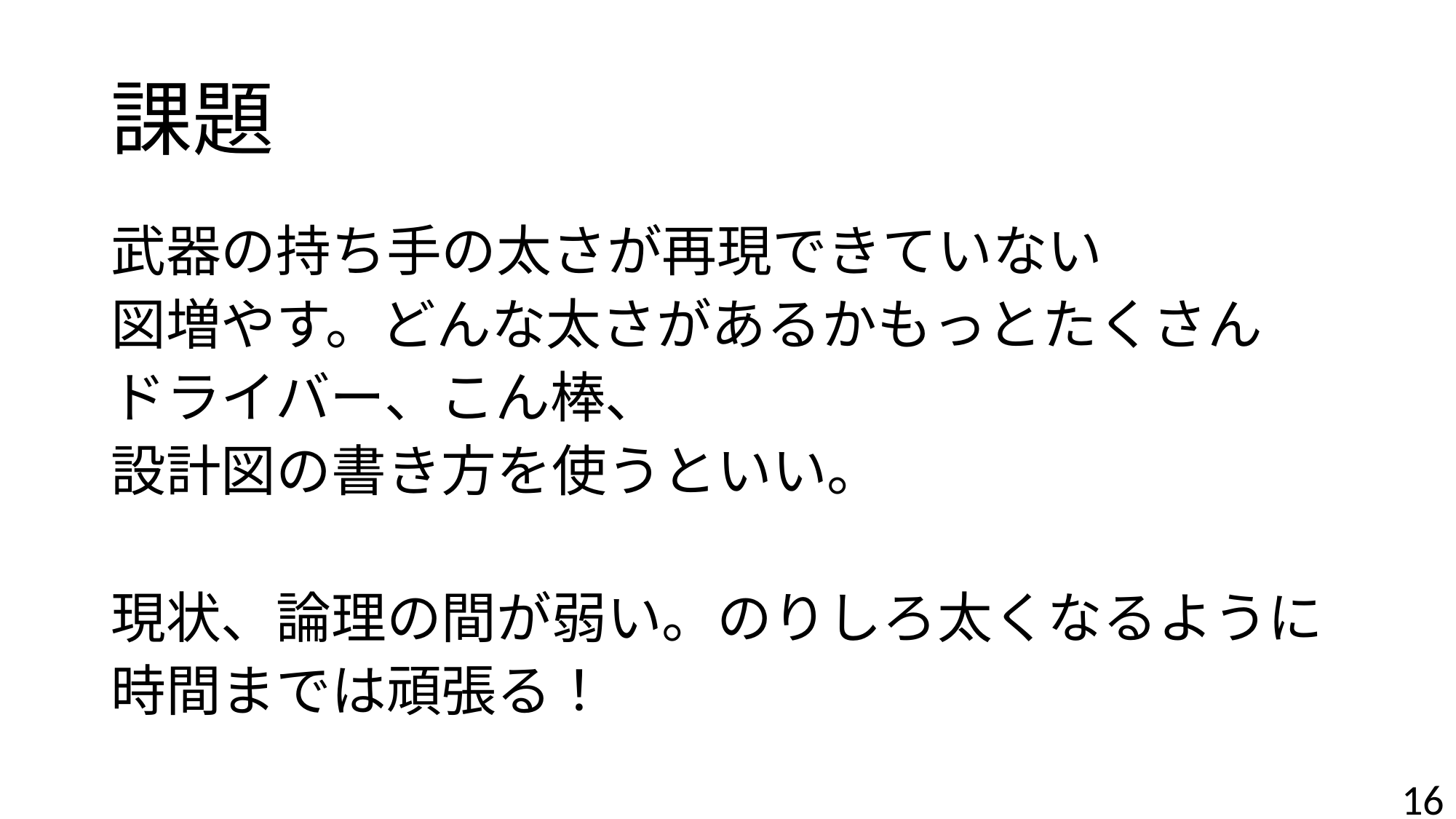

# 課題
武器の持ち手の太さが再現できていない
図増やす。どんな太さがあるかもっとたくさん
ドライバー、こん棒、
設計図の書き方を使うといい。

現状、論理の間が弱い。のりしろ太くなるように
時間までは頑張る！

16